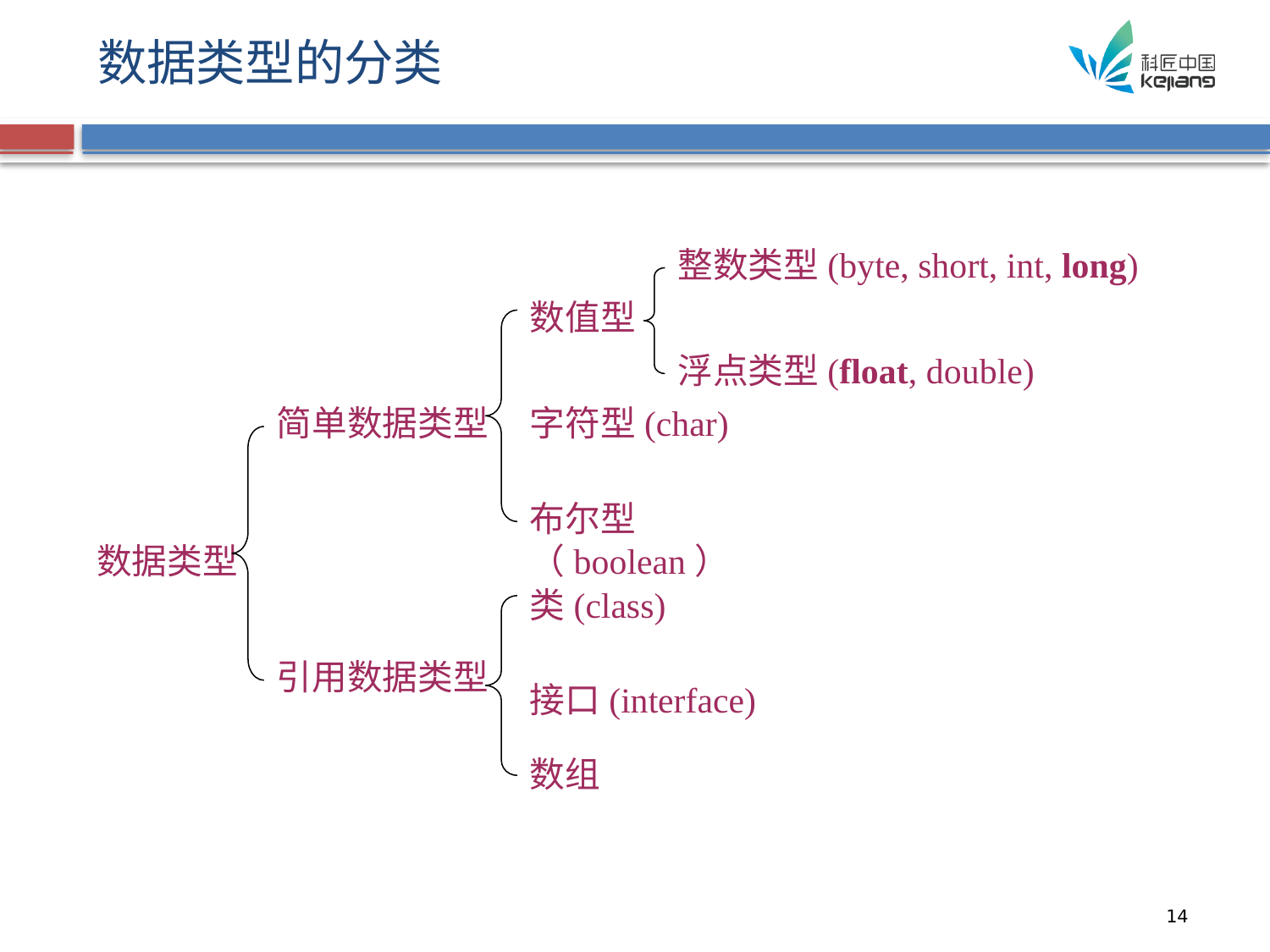

# 数据类型的分类
整数类型(byte, short, int, long)

数值型

浮点类型(float, double)
简单数据类型
字符型(char)

布尔型（boolean）
数据类型
类(class)

引用数据类型
接口(interface)
数组

14